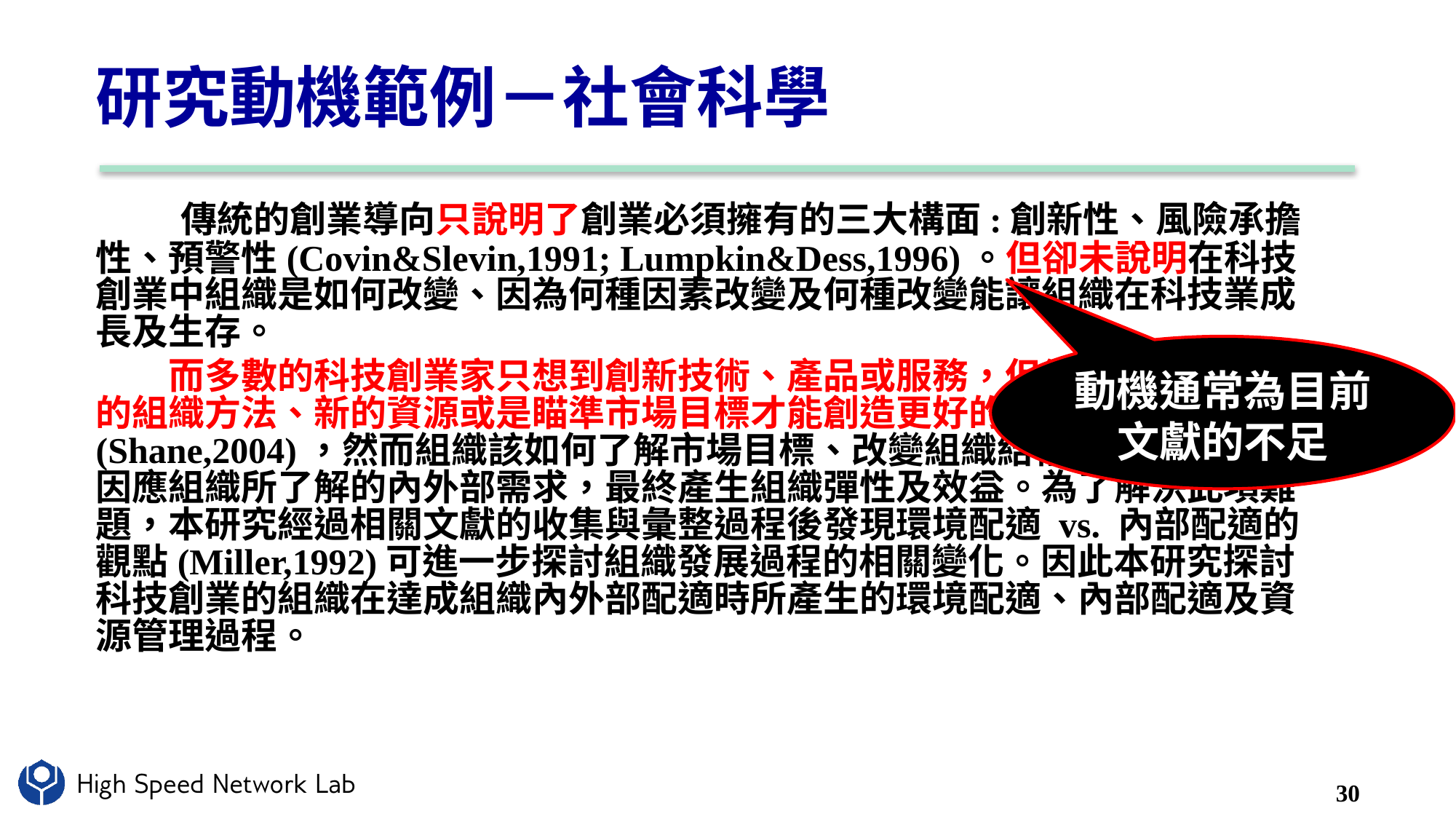

# 研究動機範例－社會科學
　　傳統的創業導向只說明了創業必須擁有的三大構面:創新性、風險承擔性、預警性(Covin&Slevin,1991; Lumpkin&Dess,1996)。但卻未說明在科技創業中組織是如何改變、因為何種因素改變及何種改變能讓組織在科技業成長及生存。
　　而多數的科技創業家只想到創新技術、產品或服務，但卻未想到使用新的組織方法、新的資源或是瞄準市場目標才能創造更好的組織機會(Shane,2004)，然而組織該如何了解市場目標、改變組織結構及獲取資源以因應組織所了解的內外部需求，最終產生組織彈性及效益。為了解決此項難題，本研究經過相關文獻的收集與彙整過程後發現環境配適 vs. 內部配適的觀點(Miller,1992)可進一步探討組織發展過程的相關變化。因此本研究探討科技創業的組織在達成組織內外部配適時所產生的環境配適、內部配適及資源管理過程。
動機通常為目前文獻的不足
30